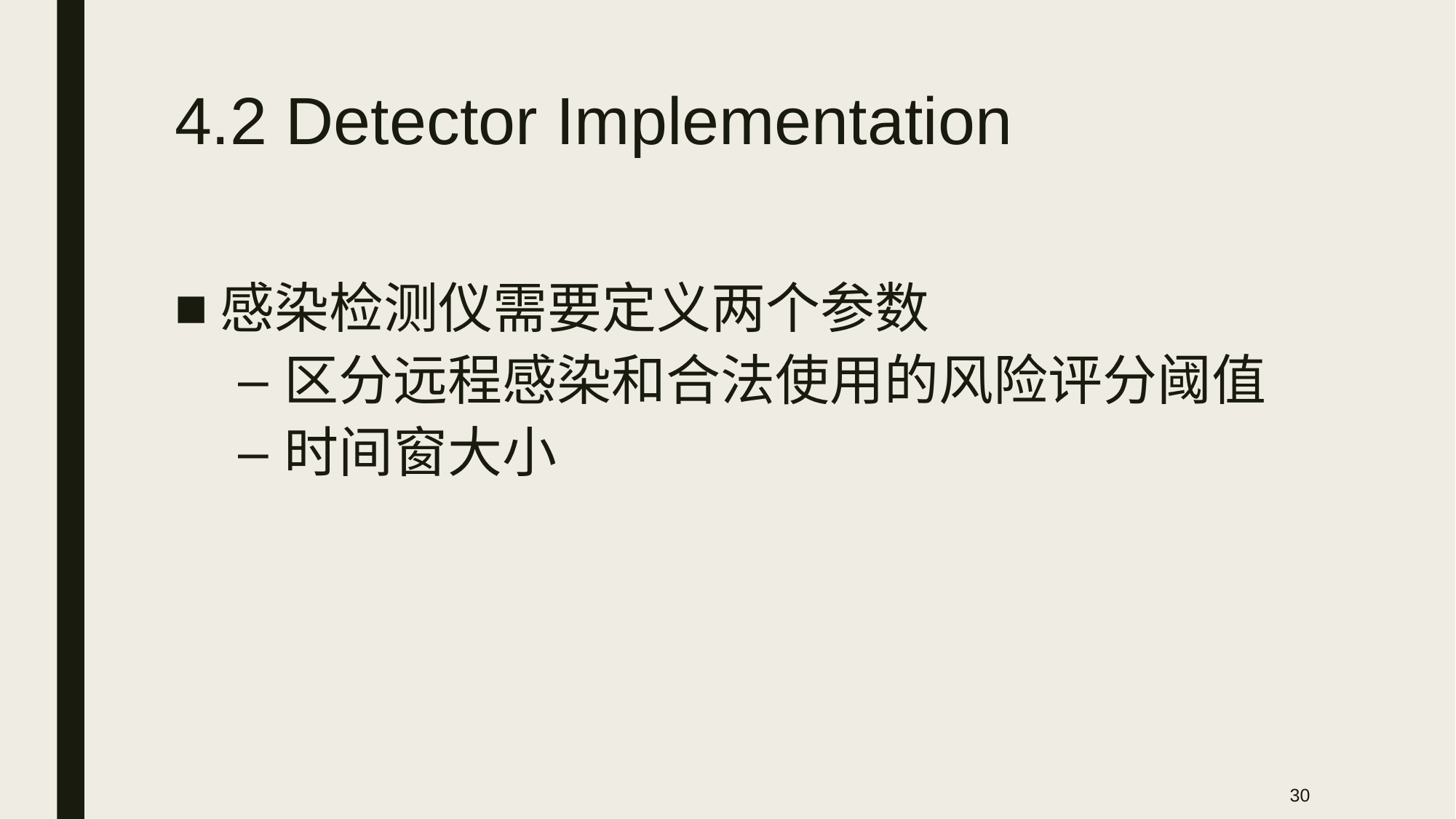

# 4.2 Detector Implementation
感染检测仪需要定义两个参数
区分远程感染和合法使用的风险评分阈值
时间窗大小
30